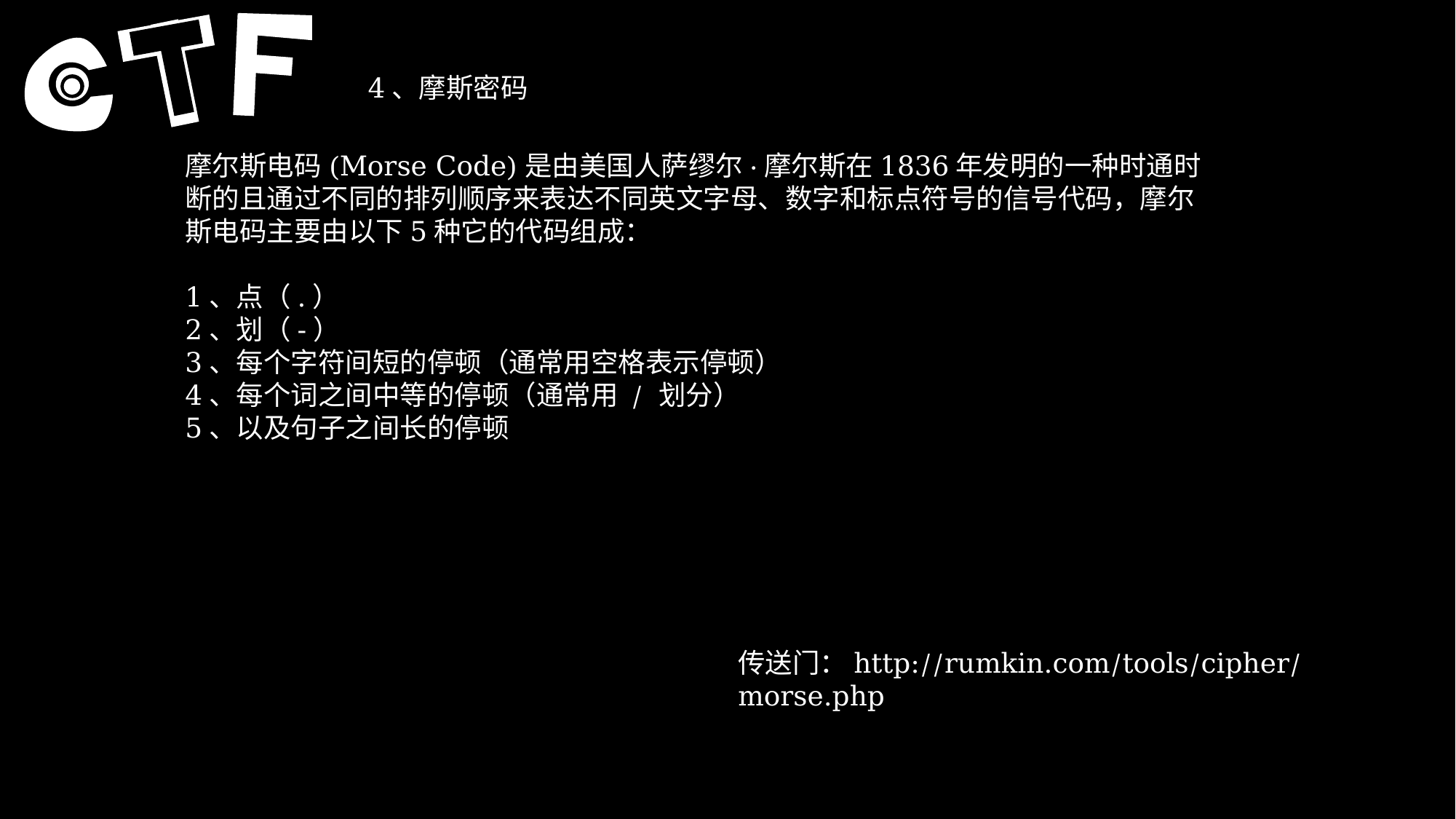

4、摩斯密码
摩尔斯电码(Morse Code)是由美国人萨缪尔·摩尔斯在1836年发明的一种时通时断的且通过不同的排列顺序来表达不同英文字母、数字和标点符号的信号代码，摩尔斯电码主要由以下5种它的代码组成：

1、点（.）
2、划（-）
3、每个字符间短的停顿（通常用空格表示停顿）
4、每个词之间中等的停顿（通常用 / 划分）
5、以及句子之间长的停顿
RI

传送门：http://rumkin.com/tools/cipher/morse.php